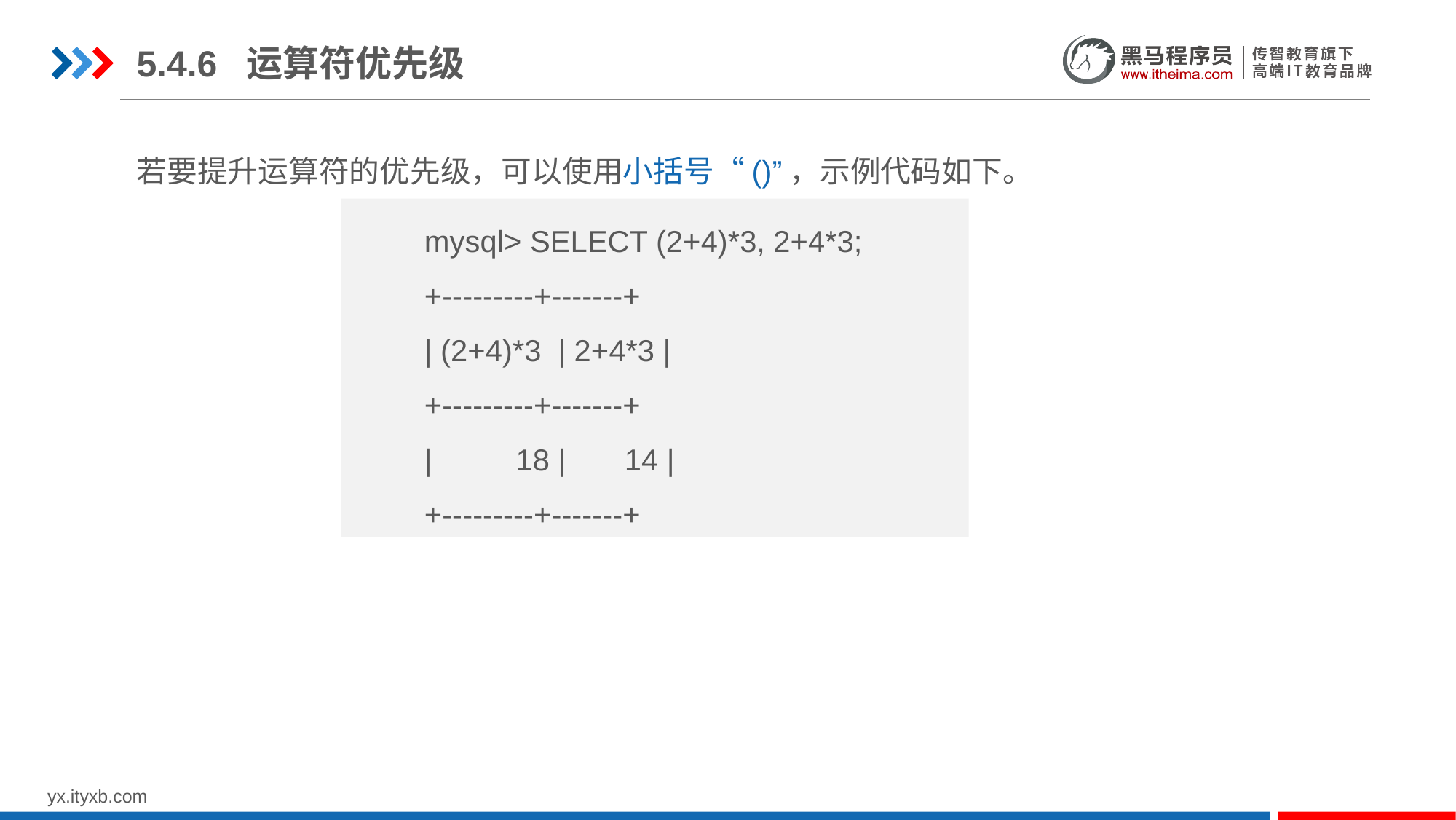

5.4.6  运算符优先级
若要提升运算符的优先级，可以使用小括号“()”，示例代码如下。
mysql> SELECT (2+4)*3, 2+4*3;
+---------+-------+
| (2+4)*3  | 2+4*3 |
+---------+-------+
|          18 |       14 |
+---------+-------+